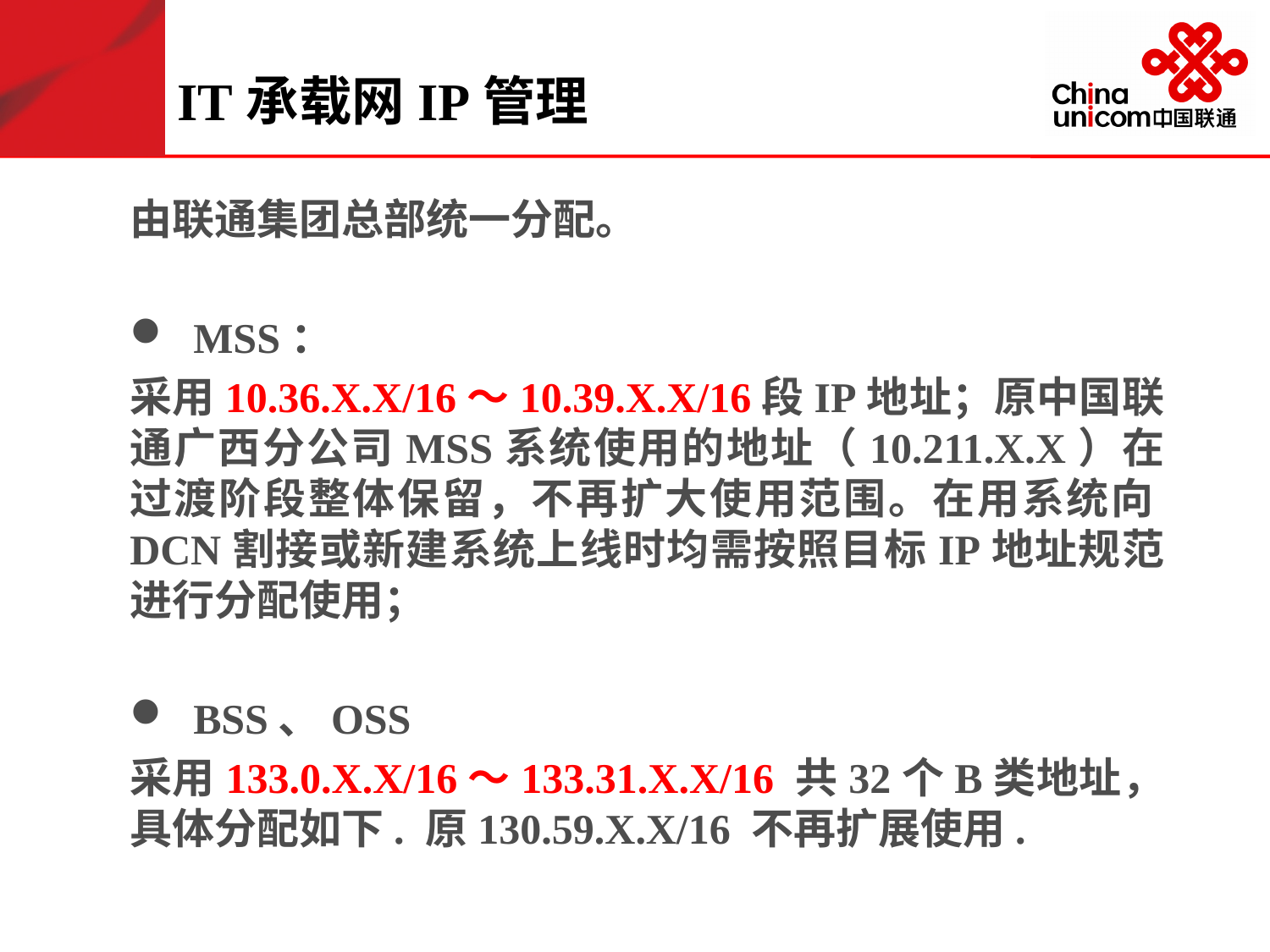

# IT承载网IP管理
由联通集团总部统一分配。

MSS：
采用10.36.X.X/16～10.39.X.X/16段IP地址；原中国联通广西分公司MSS系统使用的地址（10.211.X.X）在过渡阶段整体保留，不再扩大使用范围。在用系统向DCN割接或新建系统上线时均需按照目标IP地址规范进行分配使用；

BSS、OSS
采用133.0.X.X/16～133.31.X.X/16 共32个B类地址，具体分配如下. 原130.59.X.X/16 不再扩展使用.